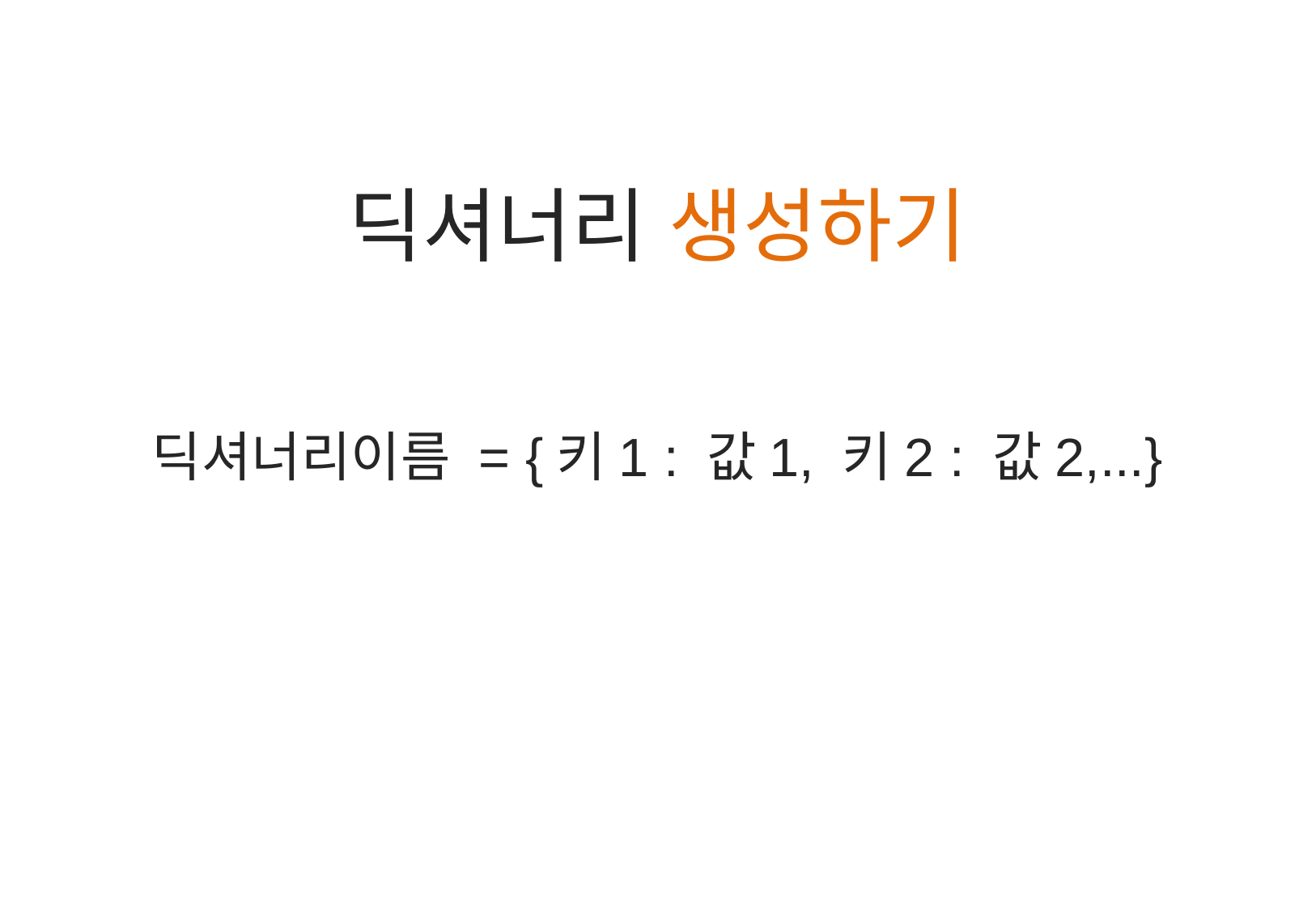

딕셔너리 생성하기
딕셔너리이름 = {키1 : 값1, 키2 : 값2,...}